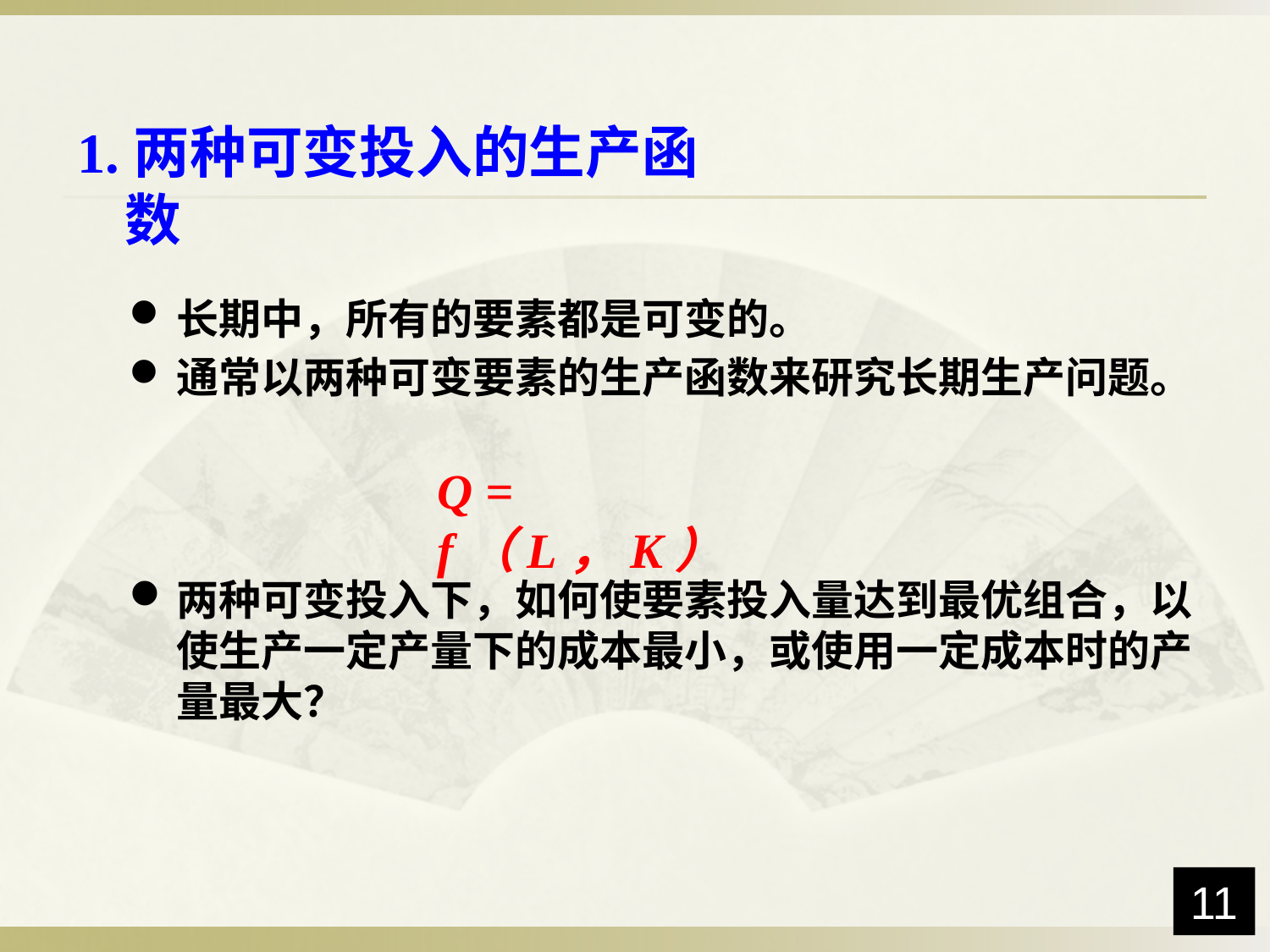

1.两种可变投入的生产函数
长期中，所有的要素都是可变的。
通常以两种可变要素的生产函数来研究长期生产问题。
Q = f（L，K）
两种可变投入下，如何使要素投入量达到最优组合，以使生产一定产量下的成本最小，或使用一定成本时的产量最大？
11